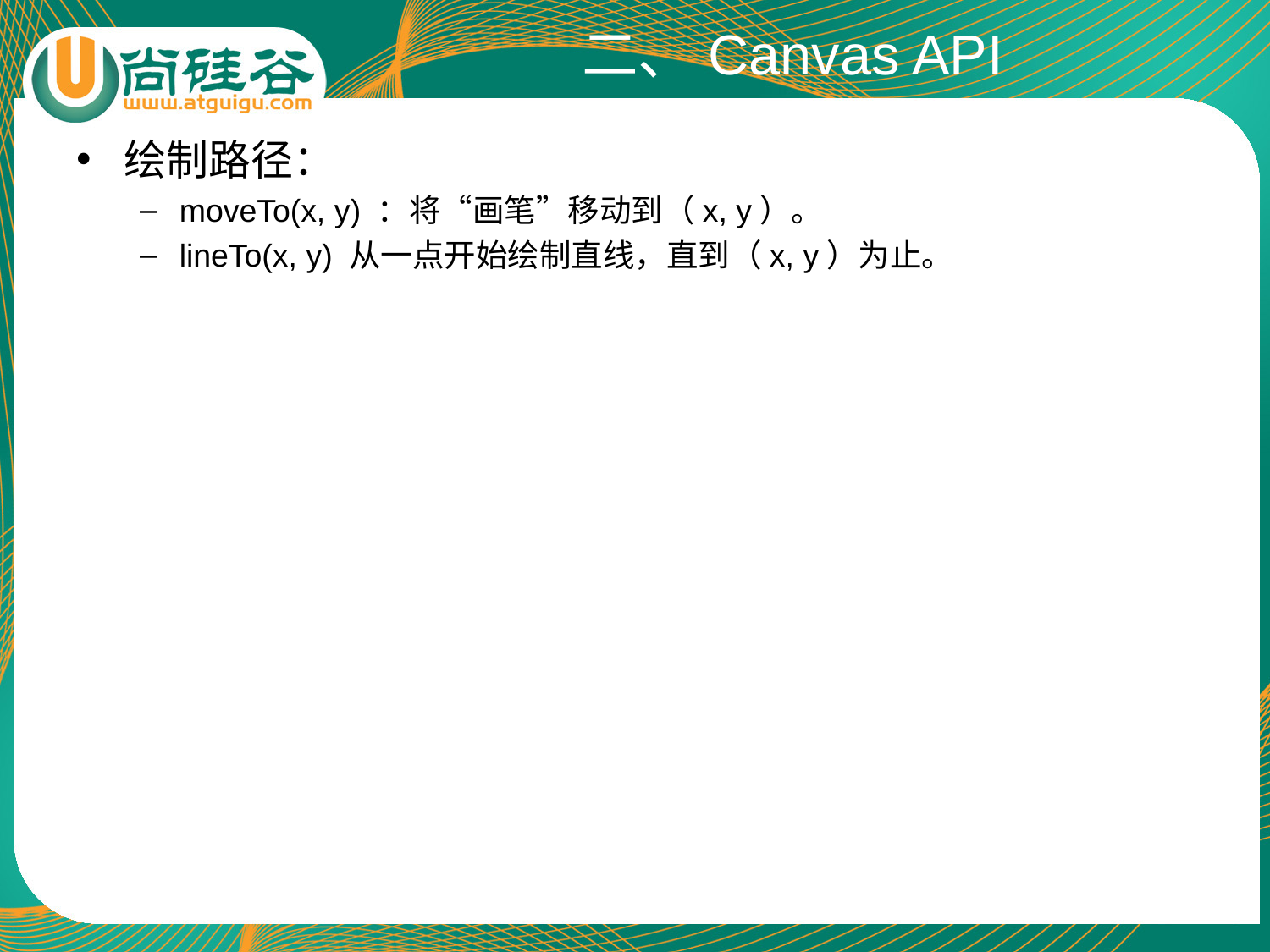

# 二、Canvas API
绘制路径：
moveTo(x, y) ：将“画笔”移动到（x, y）。
lineTo(x, y) 从一点开始绘制直线，直到（x, y）为止。